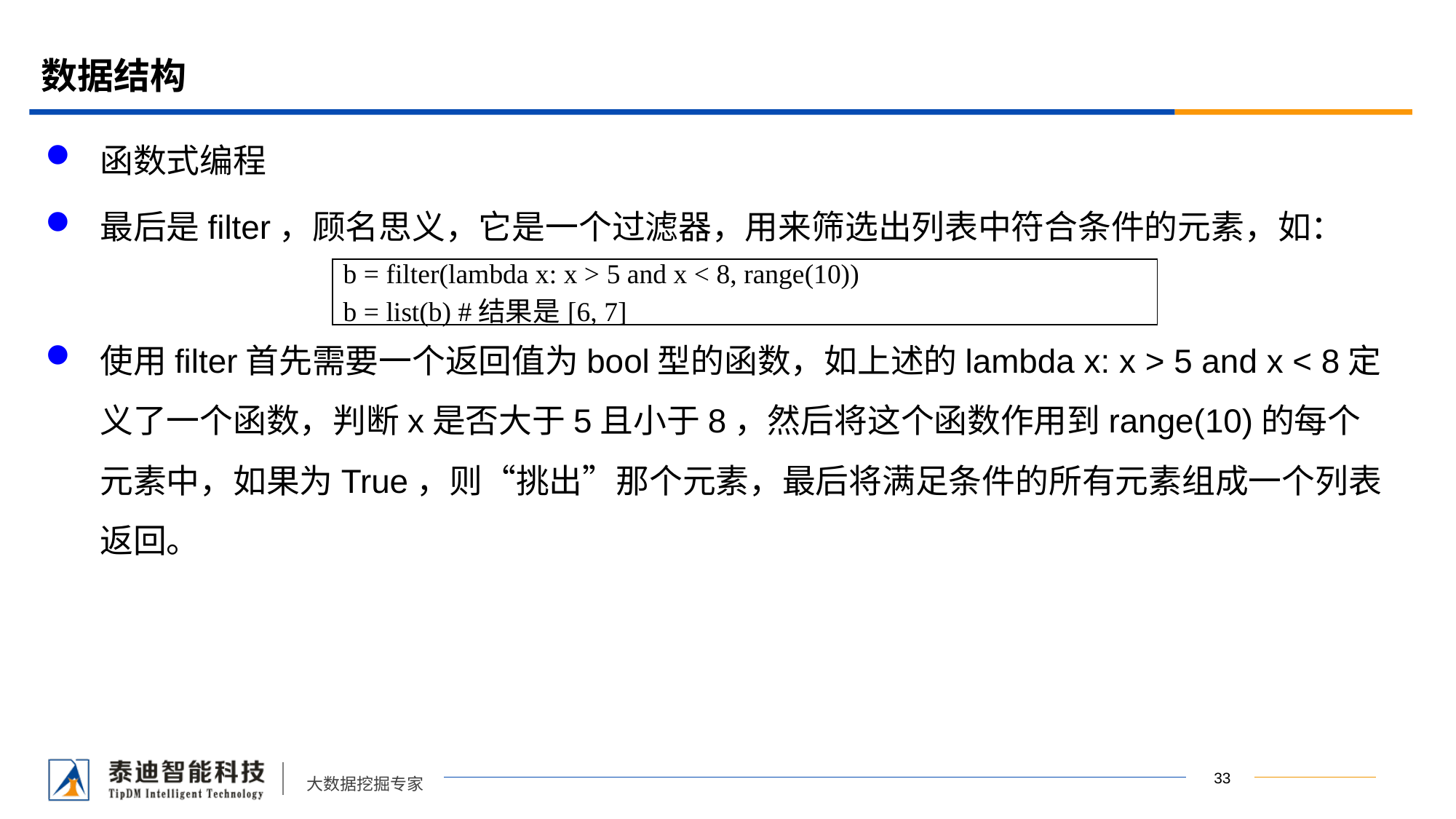

# 数据结构
函数式编程
最后是filter，顾名思义，它是一个过滤器，用来筛选出列表中符合条件的元素，如：

使用filter首先需要一个返回值为bool型的函数，如上述的lambda x: x > 5 and x < 8定义了一个函数，判断x是否大于5且小于8，然后将这个函数作用到range(10)的每个元素中，如果为True，则“挑出”那个元素，最后将满足条件的所有元素组成一个列表返回。
| b = filter(lambda x: x > 5 and x < 8, range(10)) b = list(b) #结果是[6, 7] |
| --- |